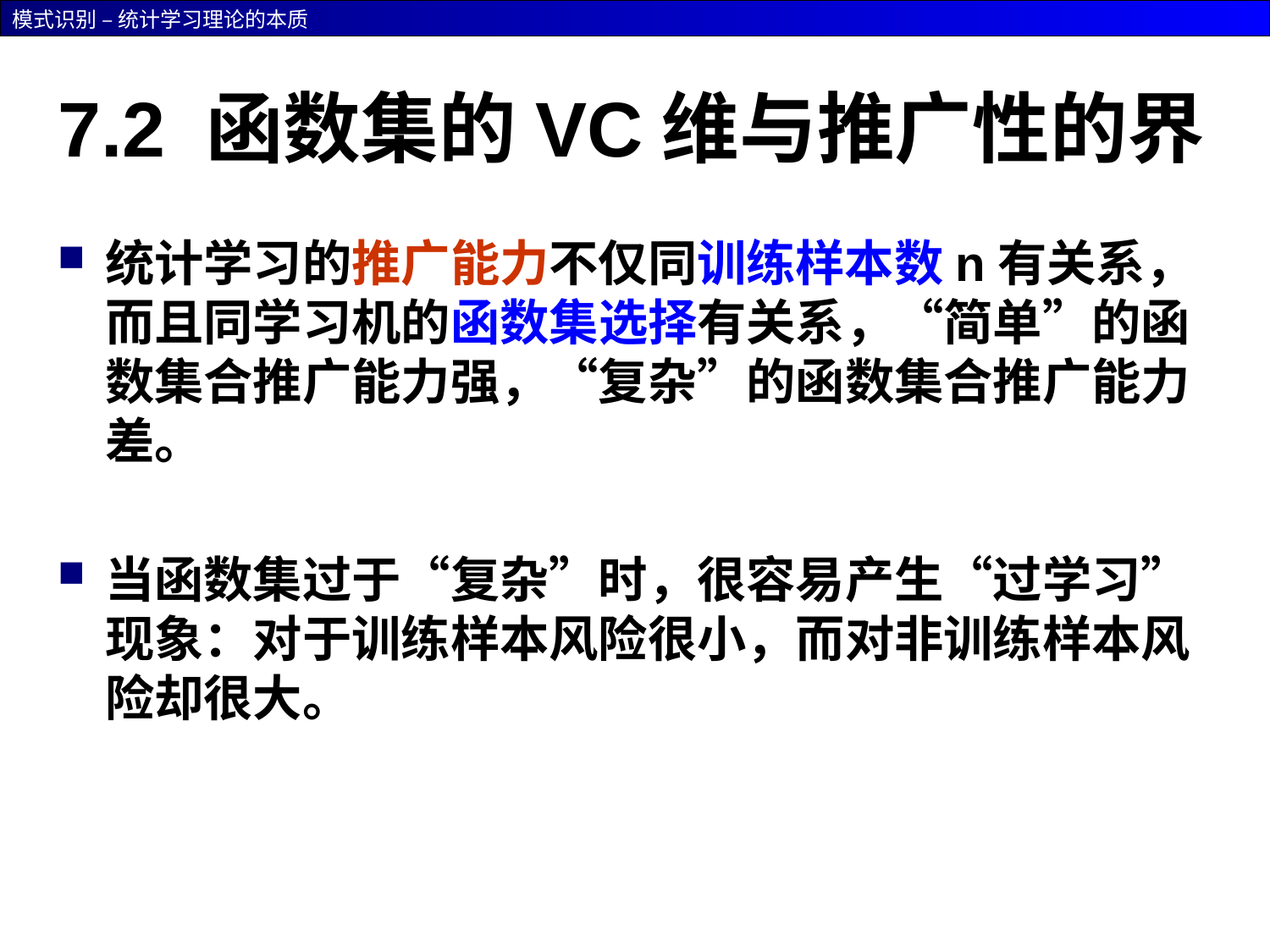

# 7.2 函数集的VC维与推广性的界
统计学习的推广能力不仅同训练样本数n有关系，而且同学习机的函数集选择有关系，“简单”的函数集合推广能力强，“复杂”的函数集合推广能力差。

当函数集过于“复杂”时，很容易产生“过学习”现象：对于训练样本风险很小，而对非训练样本风险却很大。